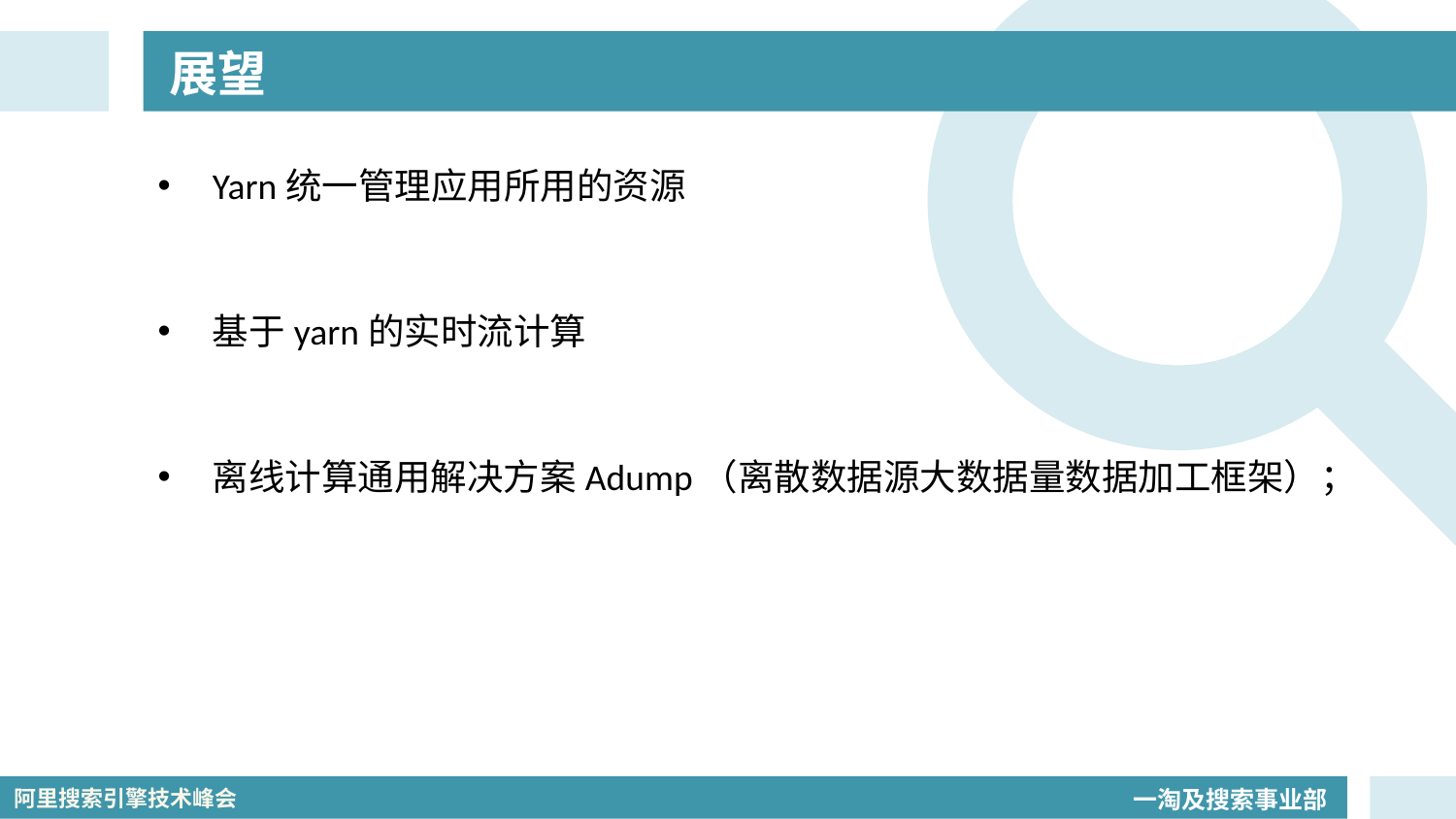

# 展望
Yarn统一管理应用所用的资源

基于yarn的实时流计算

离线计算通用解决方案Adump（离散数据源大数据量数据加工框架）；